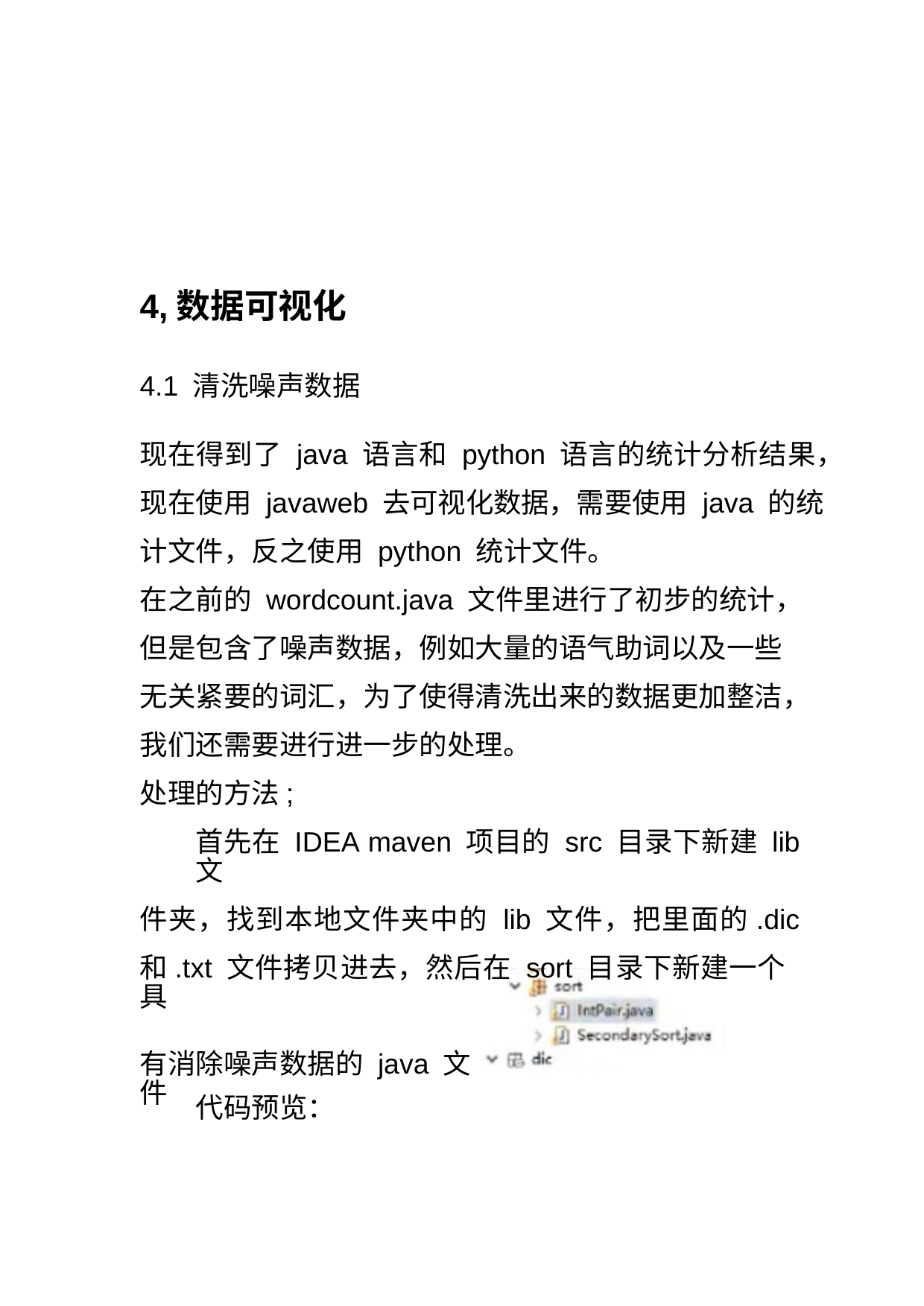

4,数据可视化
4.1 清洗噪声数据
现在得到了 java 语言和 python 语言的统计分析结果，
现在使用 javaweb 去可视化数据，需要使用 java 的统
计文件，反之使用 python 统计文件。
在之前的 wordcount.java 文件里进行了初步的统计，
但是包含了噪声数据，例如大量的语气助词以及一些
无关紧要的词汇，为了使得清洗出来的数据更加整洁，
我们还需要进行进一步的处理。
处理的方法;
首先在 IDEA maven 项目的 src 目录下新建 lib 文
件夹，找到本地文件夹中的 lib 文件，把里面的.dic
和.txt 文件拷贝进去，然后在 sort 目录下新建一个具

有消除噪声数据的 java 文件
代码预览：